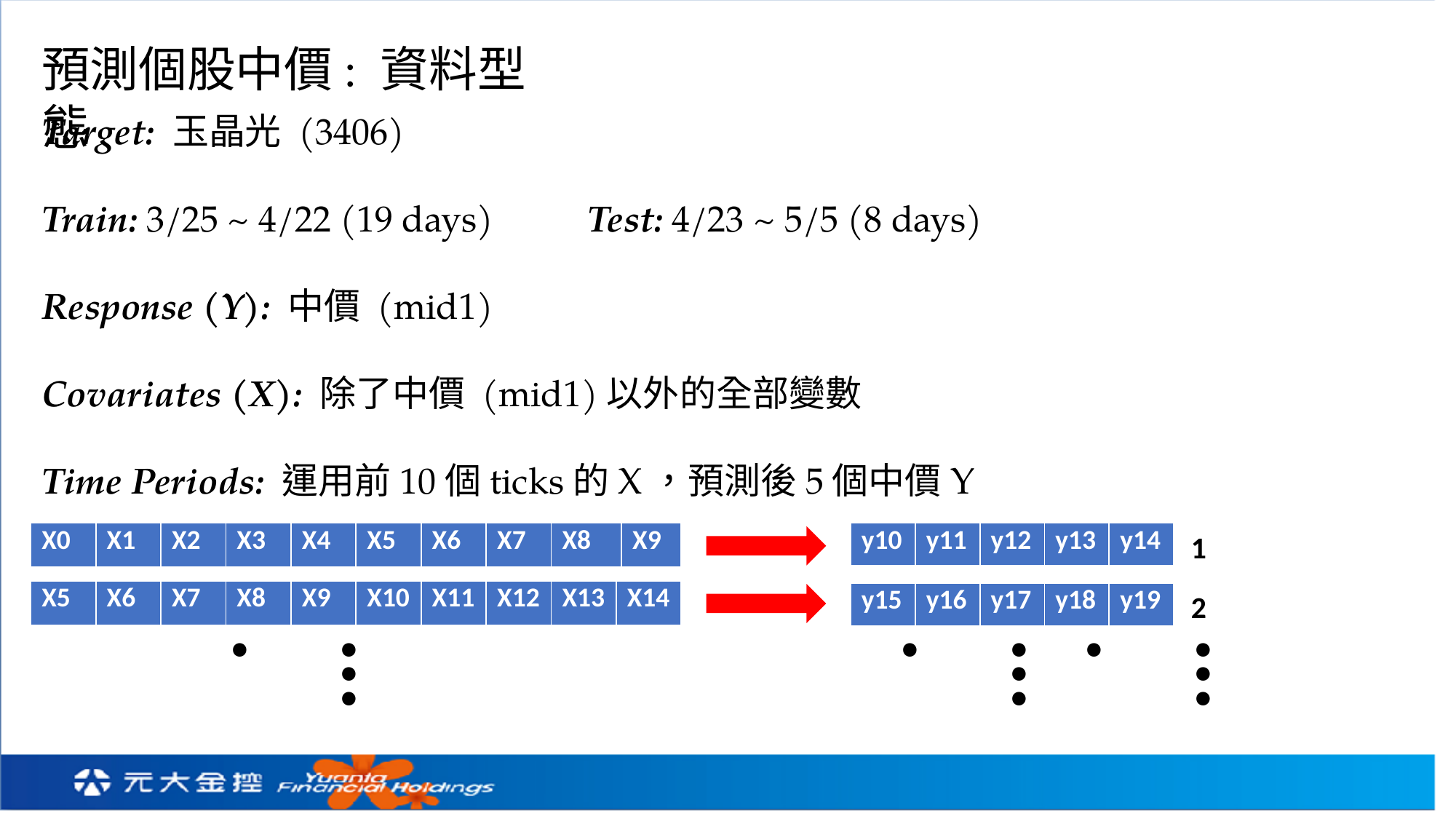

預測個股中價: 資料型態
Target: 玉晶光 (3406)

Train: 3/25 ~ 4/22 (19 days)	Test: 4/23 ~ 5/5 (8 days)

Response (Y): 中價 (mid1)

Covariates (X): 除了中價 (mid1)以外的全部變數

Time Periods: 運用前10個ticks的X，預測後5個中價Y
| X0 | X1 | X2 | X3 | X4 | X5 | X6 | X7 | X8 | X9 |
| --- | --- | --- | --- | --- | --- | --- | --- | --- | --- |
| y10 | y11 | y12 | y13 | y14 |
| --- | --- | --- | --- | --- |
1

| X5 | X6 | X7 | X8 | X9 | X10 | X11 | X12 | X13 | X14 |
| --- | --- | --- | --- | --- | --- | --- | --- | --- | --- |
| y15 | y16 | y17 | y18 | y19 |
| --- | --- | --- | --- | --- |
2

....
....
....